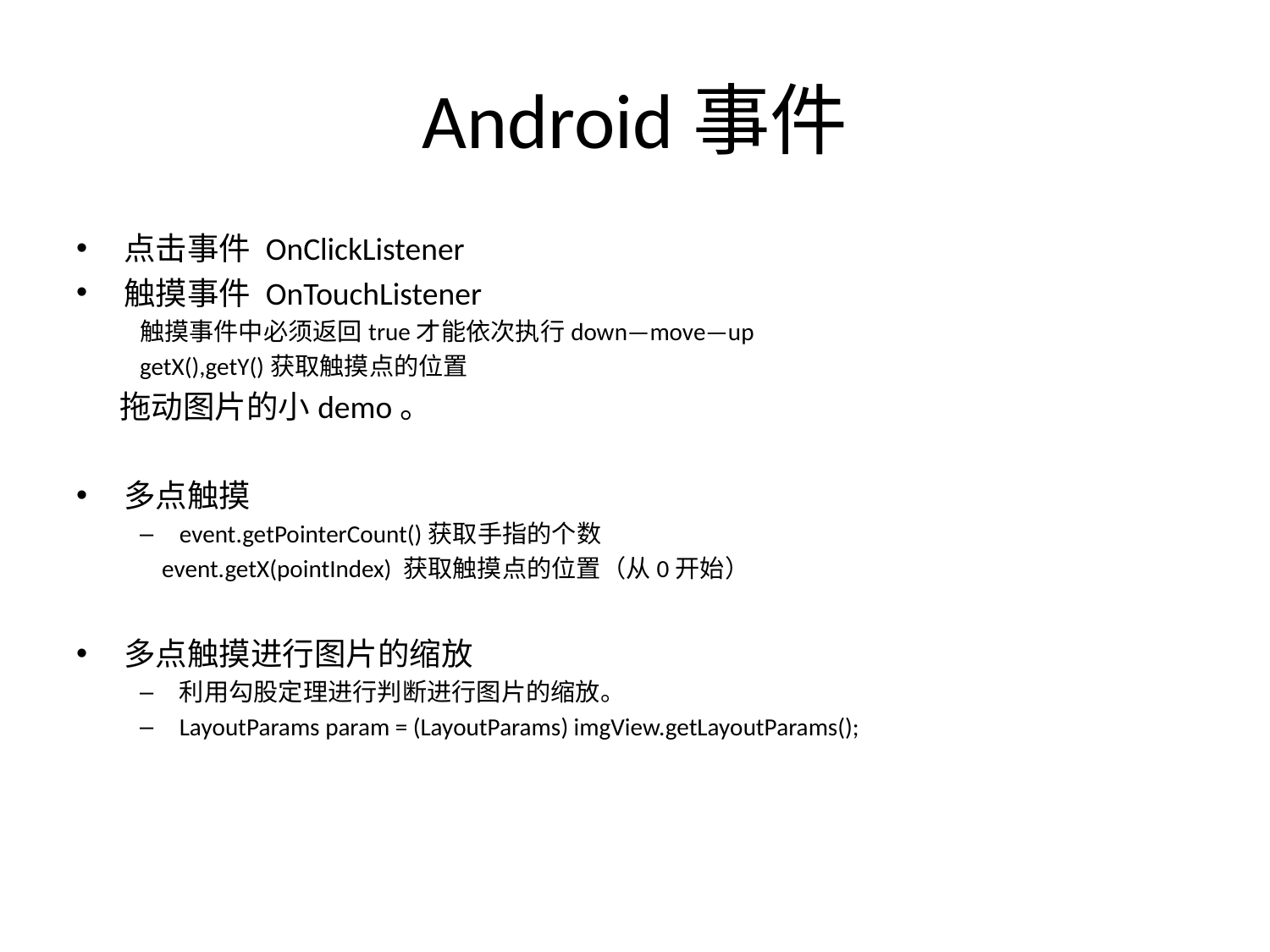

# Android事件
点击事件 OnClickListener
触摸事件 OnTouchListener
触摸事件中必须返回true才能依次执行down—move—up
getX(),getY()获取触摸点的位置
     拖动图片的小demo。

多点触摸
event.getPointerCount()获取手指的个数
    event.getX(pointIndex) 获取触摸点的位置（从0开始）

多点触摸进行图片的缩放
利用勾股定理进行判断进行图片的缩放。
LayoutParams param = (LayoutParams) imgView.getLayoutParams();